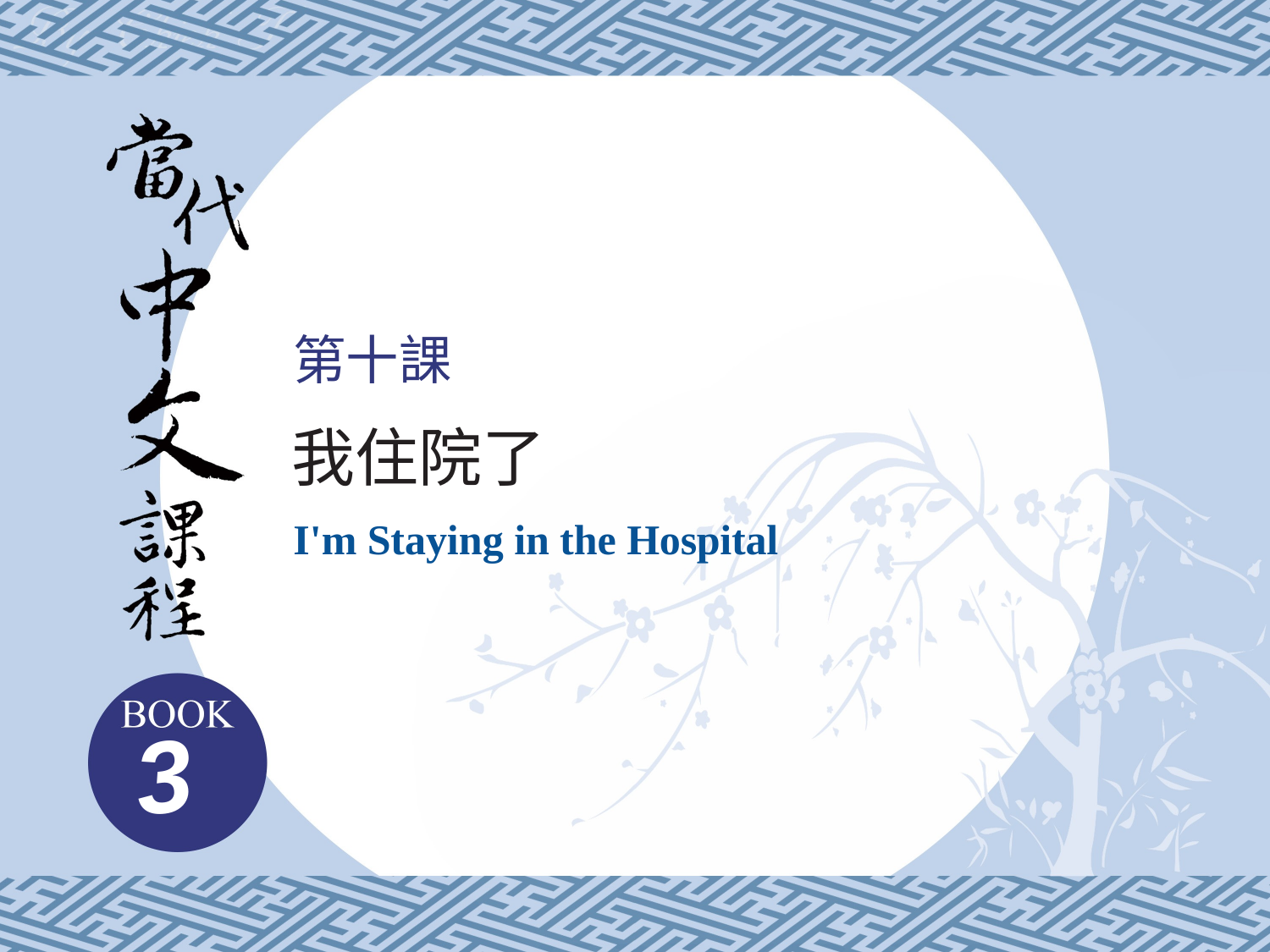

第十課
我住院了
I'm Staying in the Hospital
3